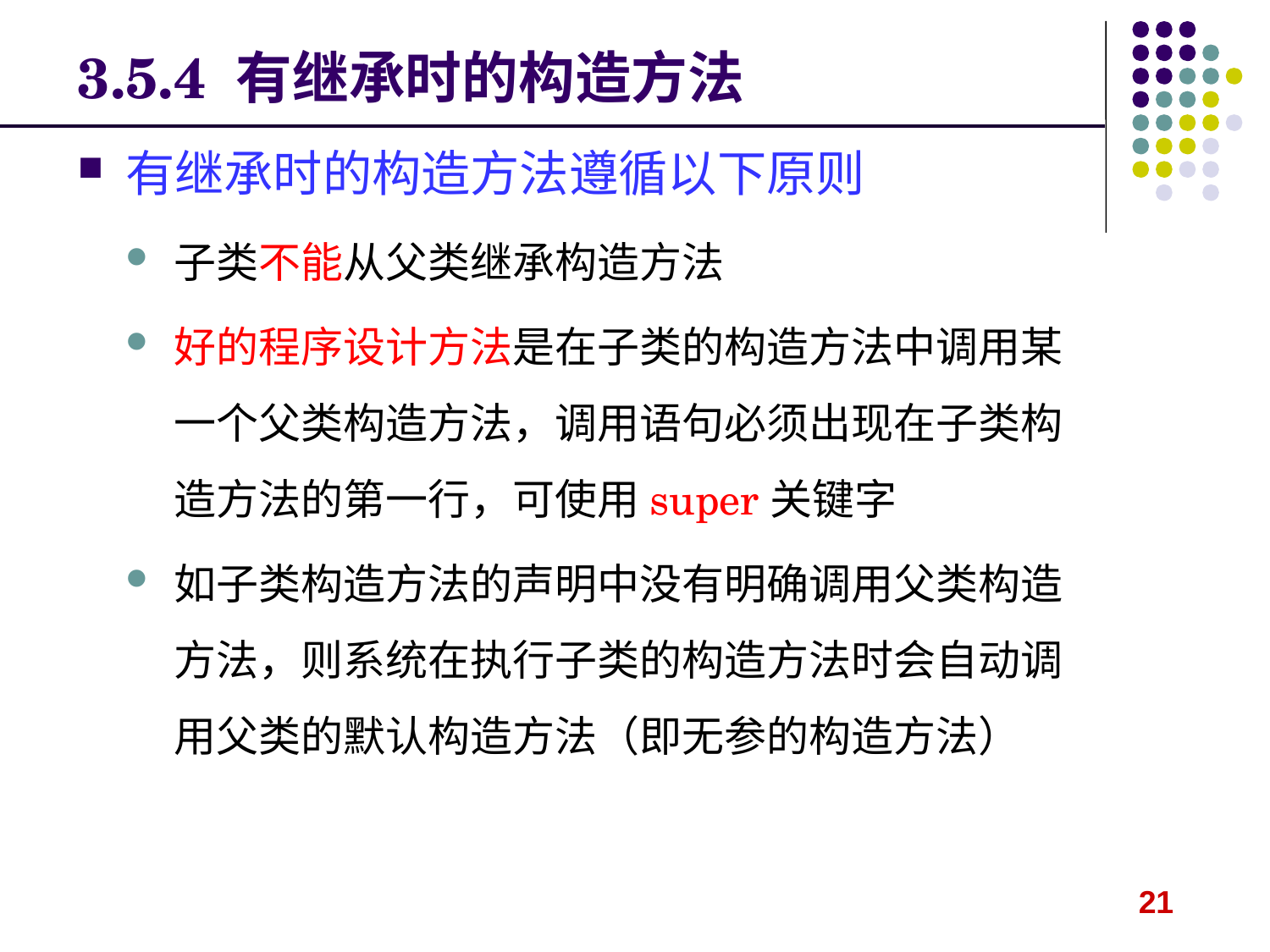

# 3.5.4 有继承时的构造方法
有继承时的构造方法遵循以下原则
子类不能从父类继承构造方法
好的程序设计方法是在子类的构造方法中调用某一个父类构造方法，调用语句必须出现在子类构造方法的第一行，可使用super关键字
如子类构造方法的声明中没有明确调用父类构造方法，则系统在执行子类的构造方法时会自动调用父类的默认构造方法（即无参的构造方法）